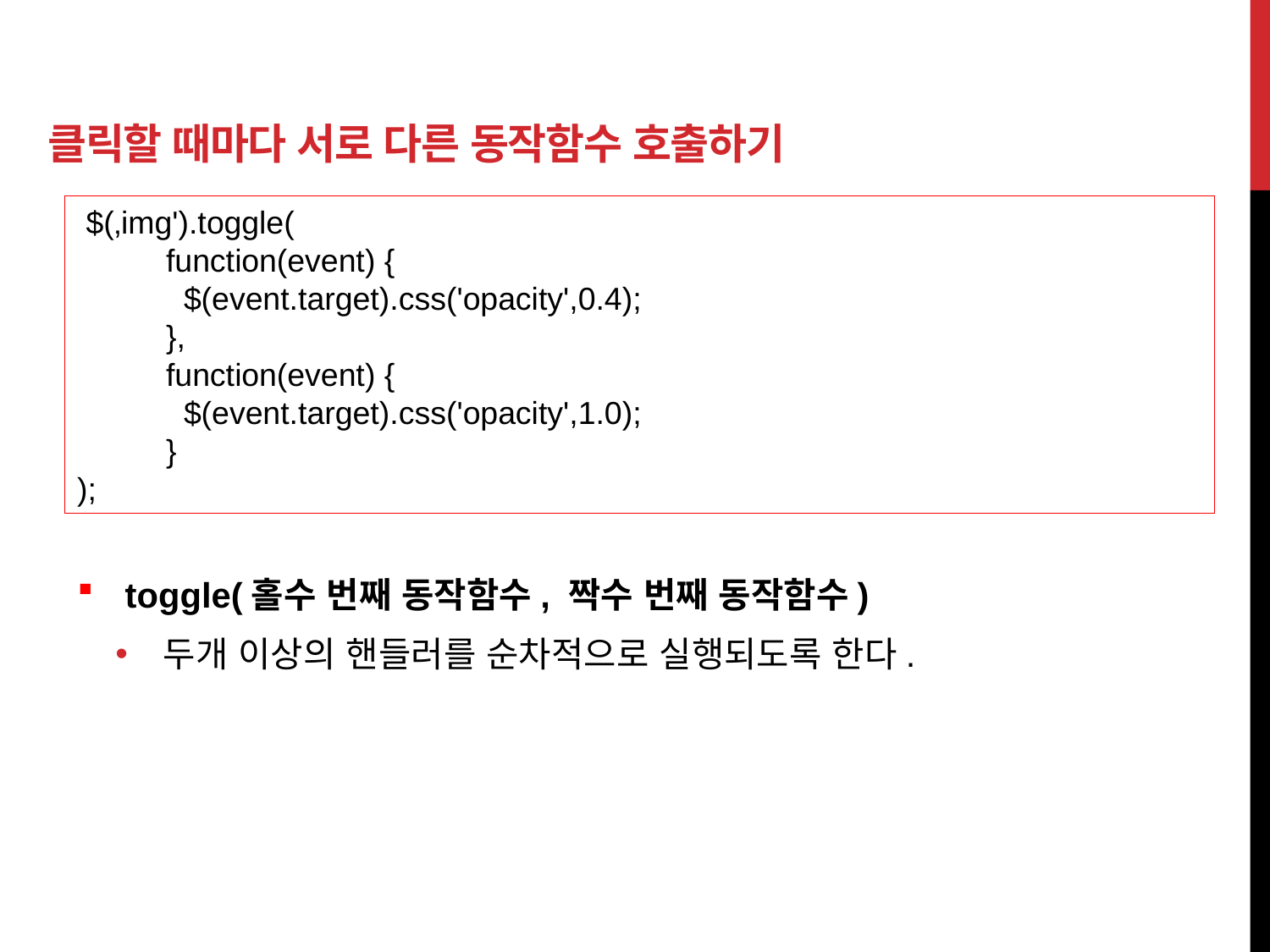

# 클릭할 때마다 서로 다른 동작함수 호출하기
 $(‚img').toggle(
          function(event) {
            $(event.target).css('opacity',0.4);
          },
          function(event) {
            $(event.target).css('opacity',1.0);
          }
);
toggle(홀수 번째 동작함수, 짝수 번째 동작함수)
두개 이상의 핸들러를 순차적으로 실행되도록 한다.